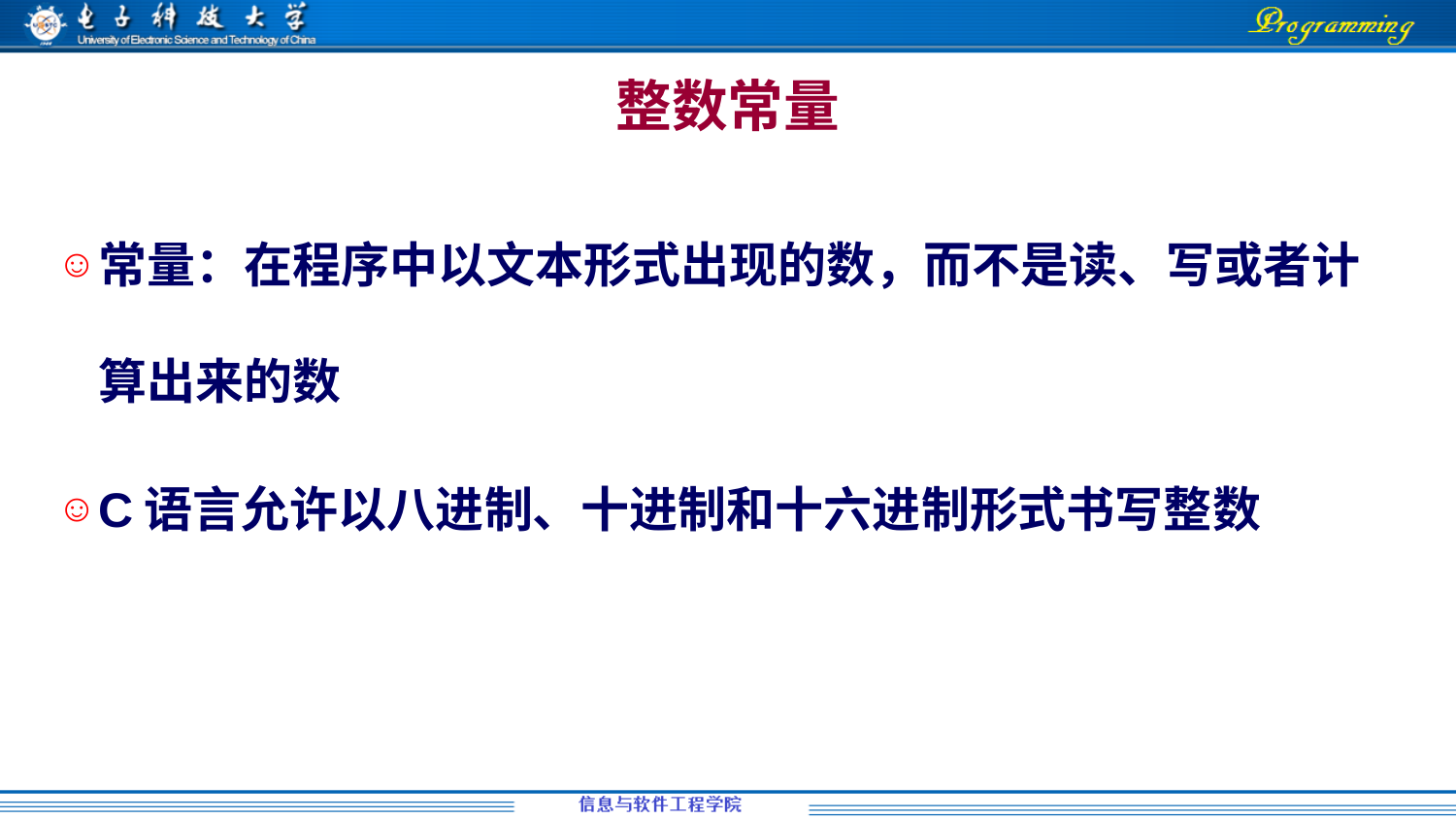

# 整数常量
常量：在程序中以文本形式出现的数，而不是读、写或者计算出来的数
C语言允许以八进制、十进制和十六进制形式书写整数